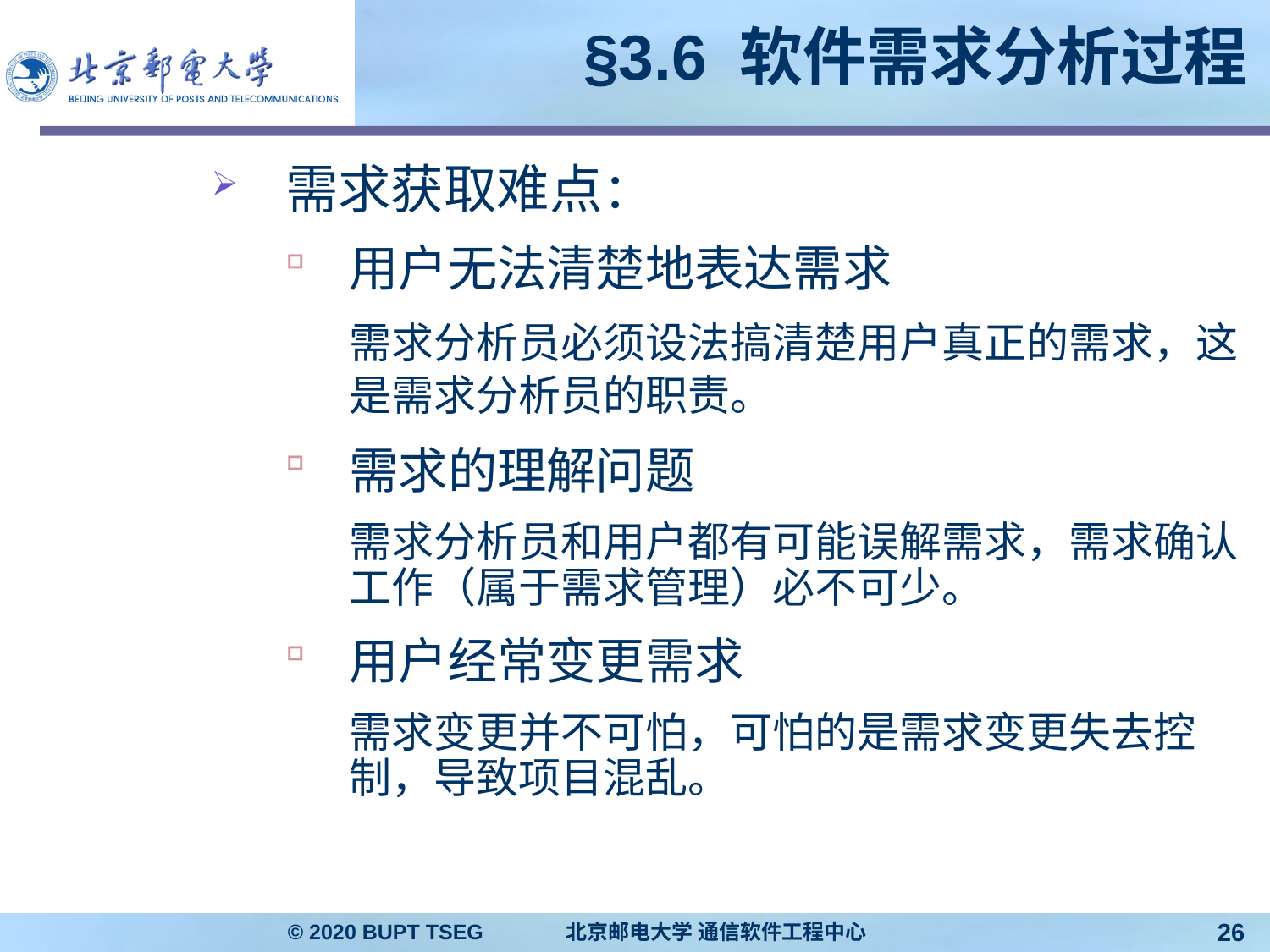

# §3.6 软件需求分析过程
需求获取难点：
用户无法清楚地表达需求
	需求分析员必须设法搞清楚用户真正的需求，这是需求分析员的职责。
需求的理解问题
	需求分析员和用户都有可能误解需求，需求确认工作（属于需求管理）必不可少。
用户经常变更需求
	需求变更并不可怕，可怕的是需求变更失去控制，导致项目混乱。
© 2020 BUPT TSEG             北京邮电大学 通信软件工程中心